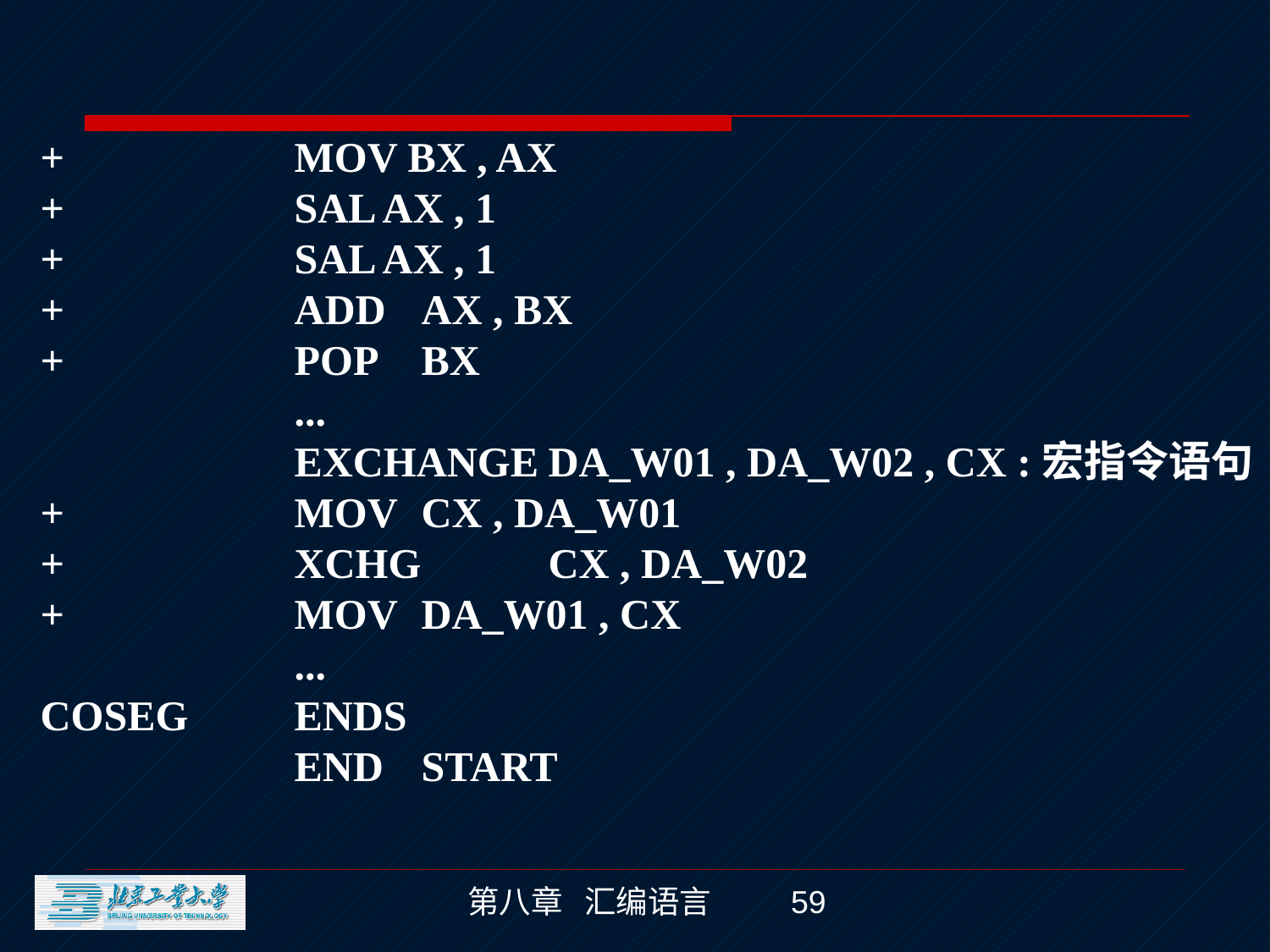

+		MOV BX , AX
+		SAL AX , 1
+		SAL AX , 1
+		ADD	AX , BX
+		POP	BX
		...
		EXCHANGE	DA_W01 , DA_W02 , CX :宏指令语句
+		MOV	CX , DA_W01
+		XCHG	CX , DA_W02
+		MOV	DA_W01 , CX
		...
COSEG	ENDS
		END	START